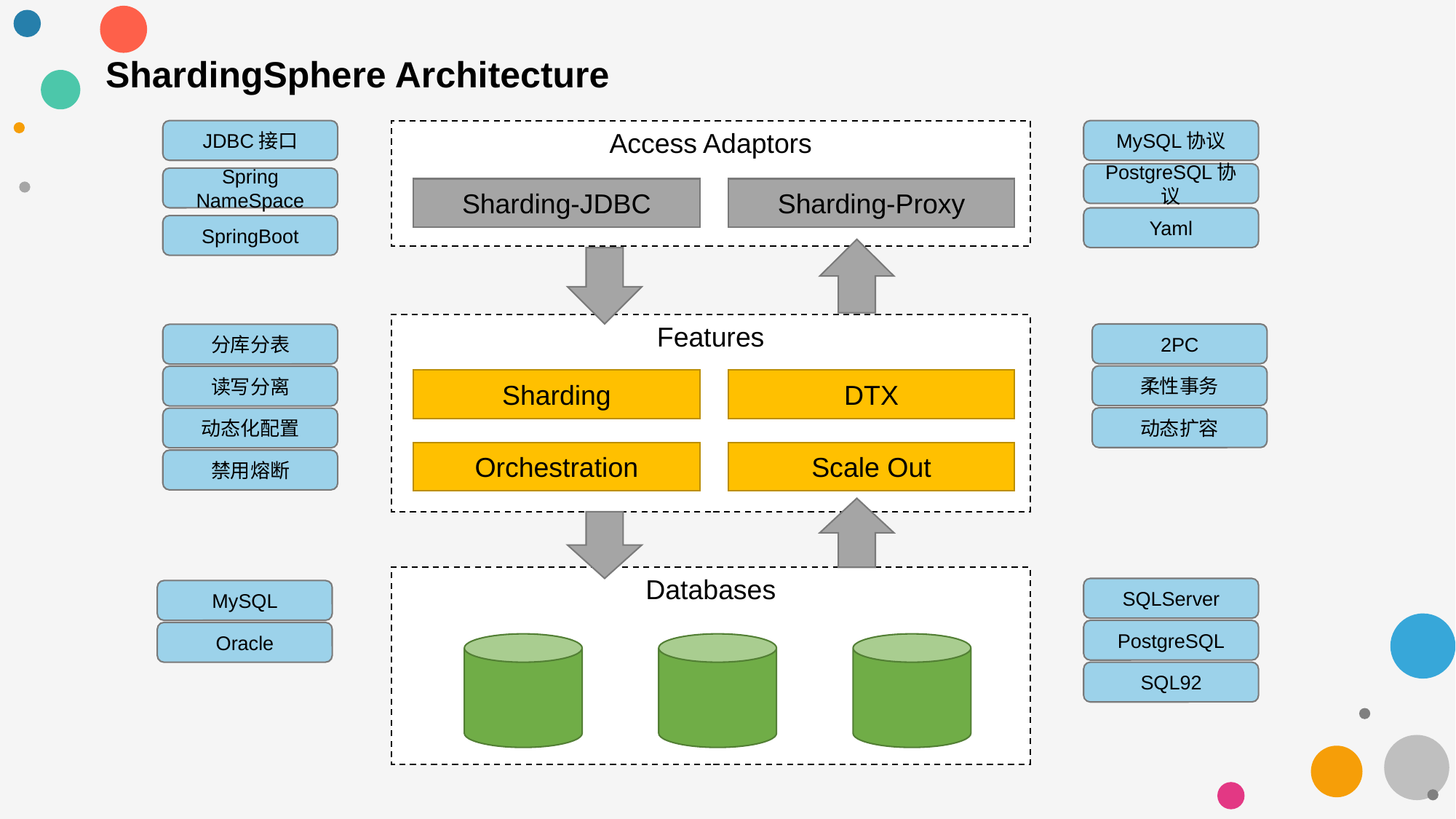

ShardingSphere Architecture
JDBC接口
MySQL协议
Access Adaptors
Sharding-JDBC
Sharding-Proxy

Features
Sharding
DTX
Orchestration
Scale Out

Databases

PostgreSQL协议
Spring
NameSpace
Yaml
SpringBoot
2PC
分库分表
柔性事务
读写分离
动态扩容
动态化配置
禁用熔断
SQLServer
MySQL
PostgreSQL
Oracle
SQL92